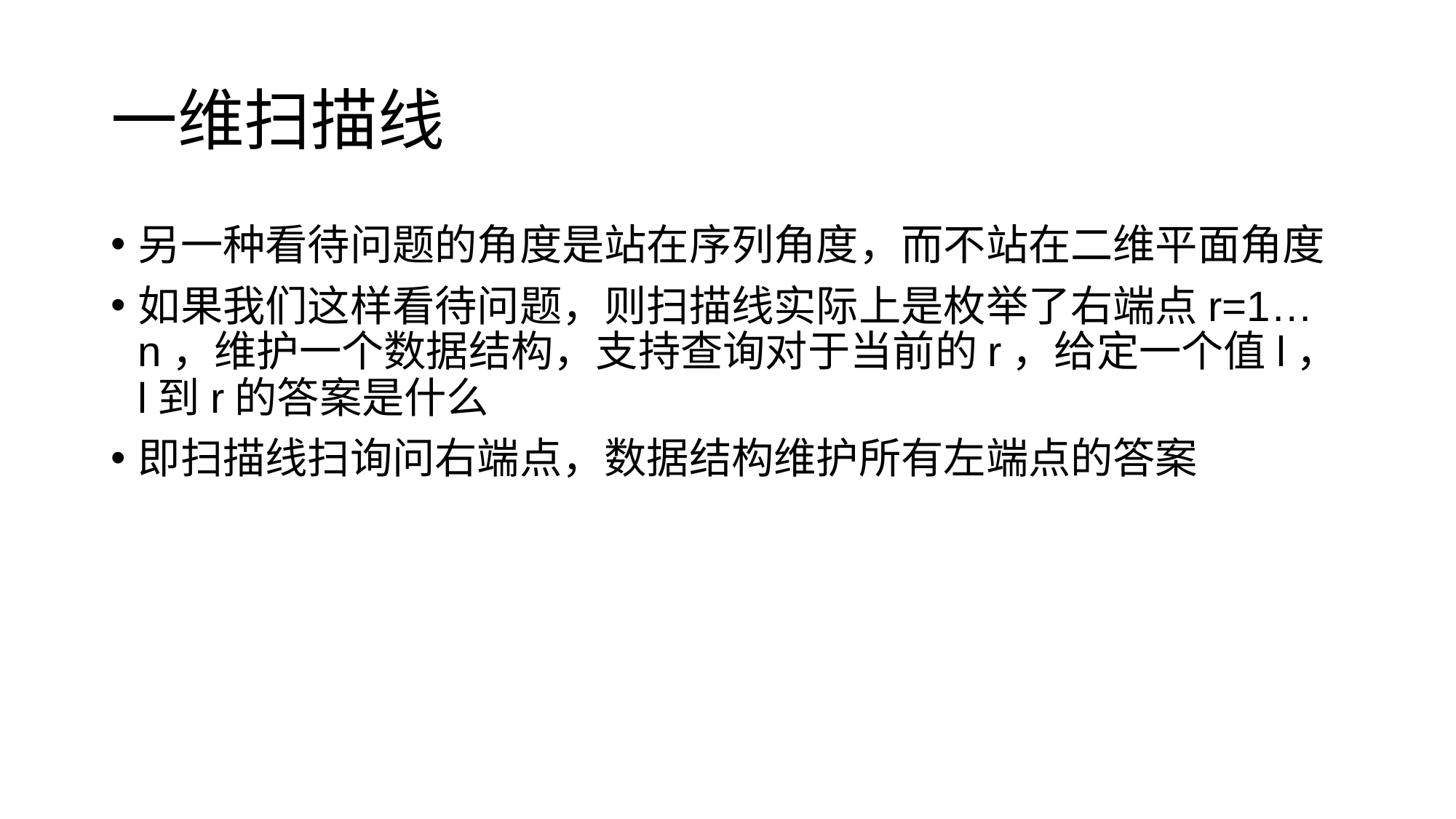

# 一维扫描线
另一种看待问题的角度是站在序列角度，而不站在二维平面角度
如果我们这样看待问题，则扫描线实际上是枚举了右端点r=1…n，维护一个数据结构，支持查询对于当前的r，给定一个值l，l到r的答案是什么
即扫描线扫询问右端点，数据结构维护所有左端点的答案